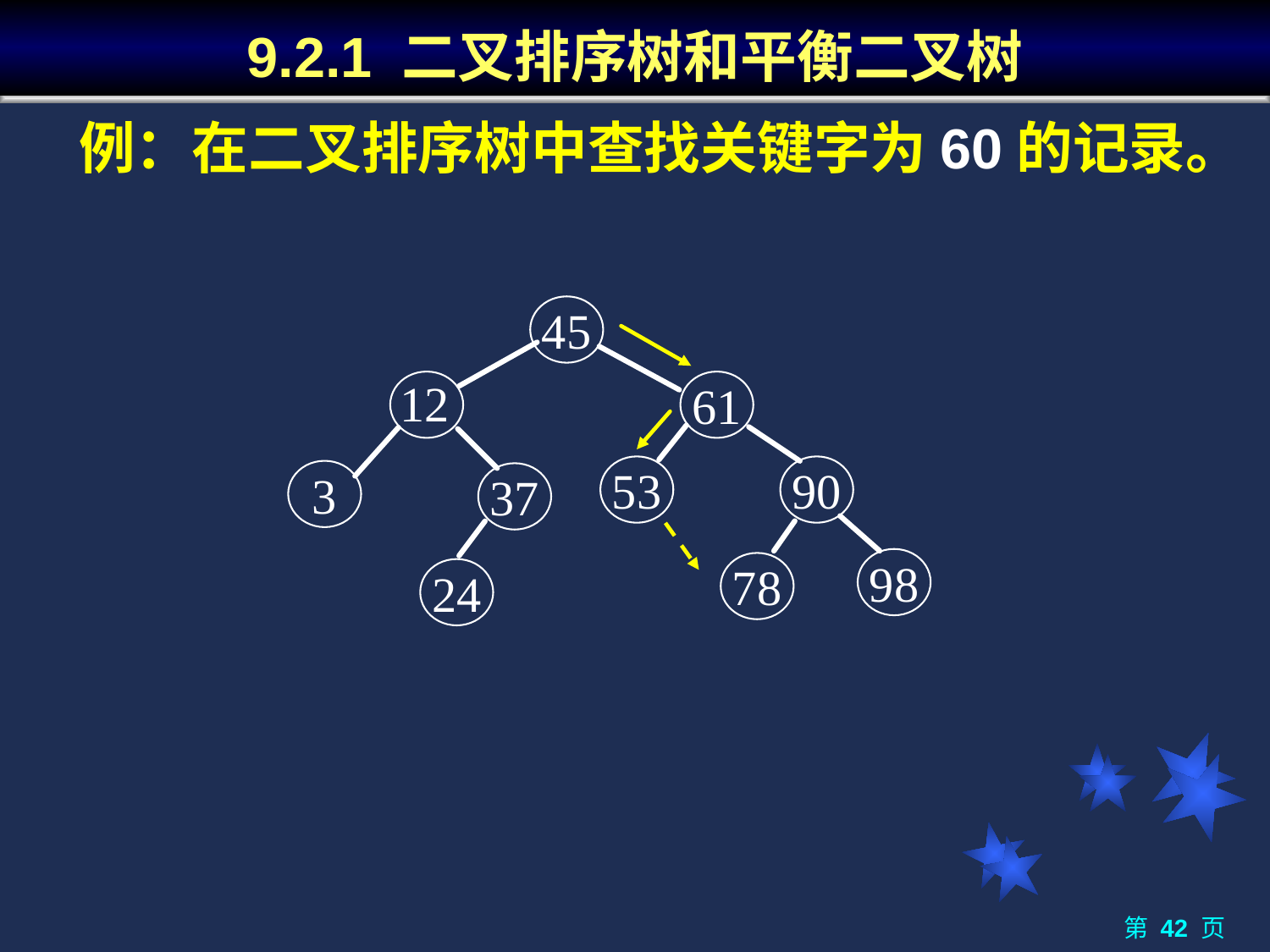

# 9.2.1 二叉排序树和平衡二叉树
例：在二叉排序树中查找关键字为60的记录。
45

 12

61

53
90
3
37

98
78
24

第 42 页